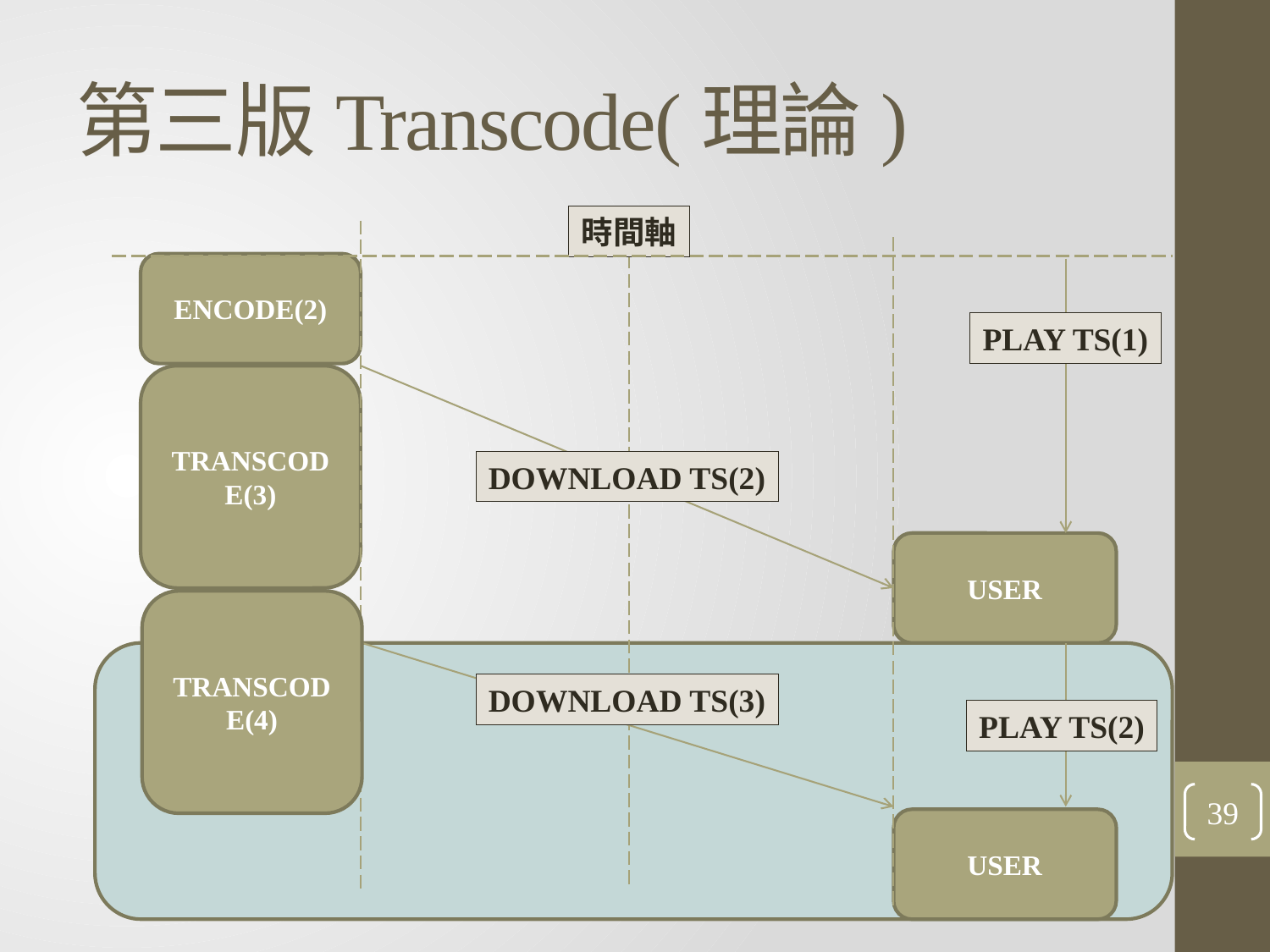

# 第三版Transcode(理論)
時間軸
ENCODE(2)
PLAY TS(1)
TRANSCODE(3)
DOWNLOAD TS(2)
USER
TRANSCODE(4)

DOWNLOAD TS(3)
PLAY TS(2)
39
USER